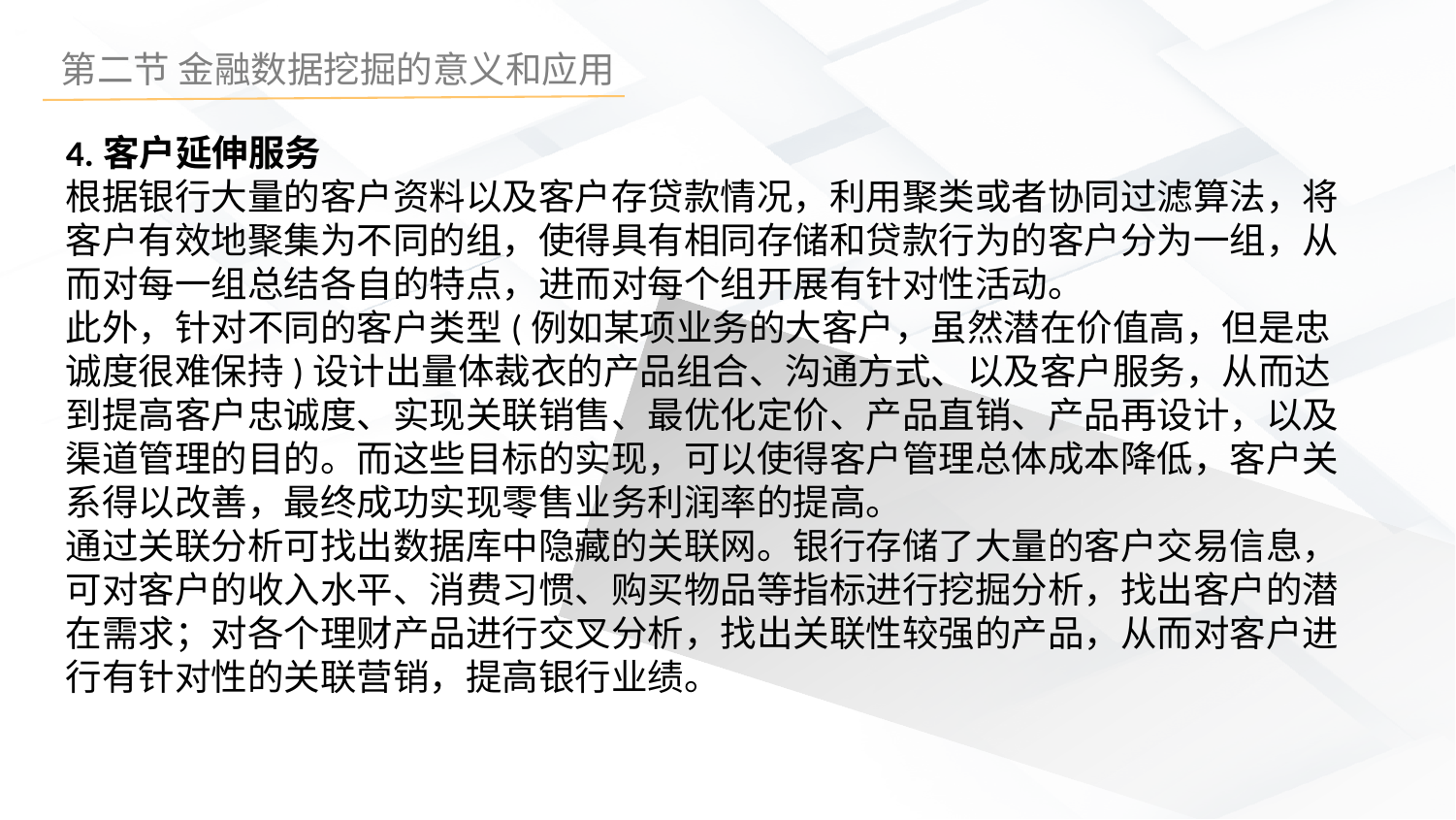

4.客户延伸服务
根据银行大量的客户资料以及客户存贷款情况，利用聚类或者协同过滤算法，将客户有效地聚集为不同的组，使得具有相同存储和贷款行为的客户分为一组，从而对每一组总结各自的特点，进而对每个组开展有针对性活动。
此外，针对不同的客户类型(例如某项业务的大客户，虽然潜在价值高，但是忠诚度很难保持)设计出量体裁衣的产品组合、沟通方式、以及客户服务，从而达到提高客户忠诚度、实现关联销售、最优化定价、产品直销、产品再设计，以及渠道管理的目的。而这些目标的实现，可以使得客户管理总体成本降低，客户关系得以改善，最终成功实现零售业务利润率的提高。
通过关联分析可找出数据库中隐藏的关联网。银行存储了大量的客户交易信息，可对客户的收入水平、消费习惯、购买物品等指标进行挖掘分析，找出客户的潜在需求；对各个理财产品进行交叉分析，找出关联性较强的产品，从而对客户进行有针对性的关联营销，提高银行业绩。